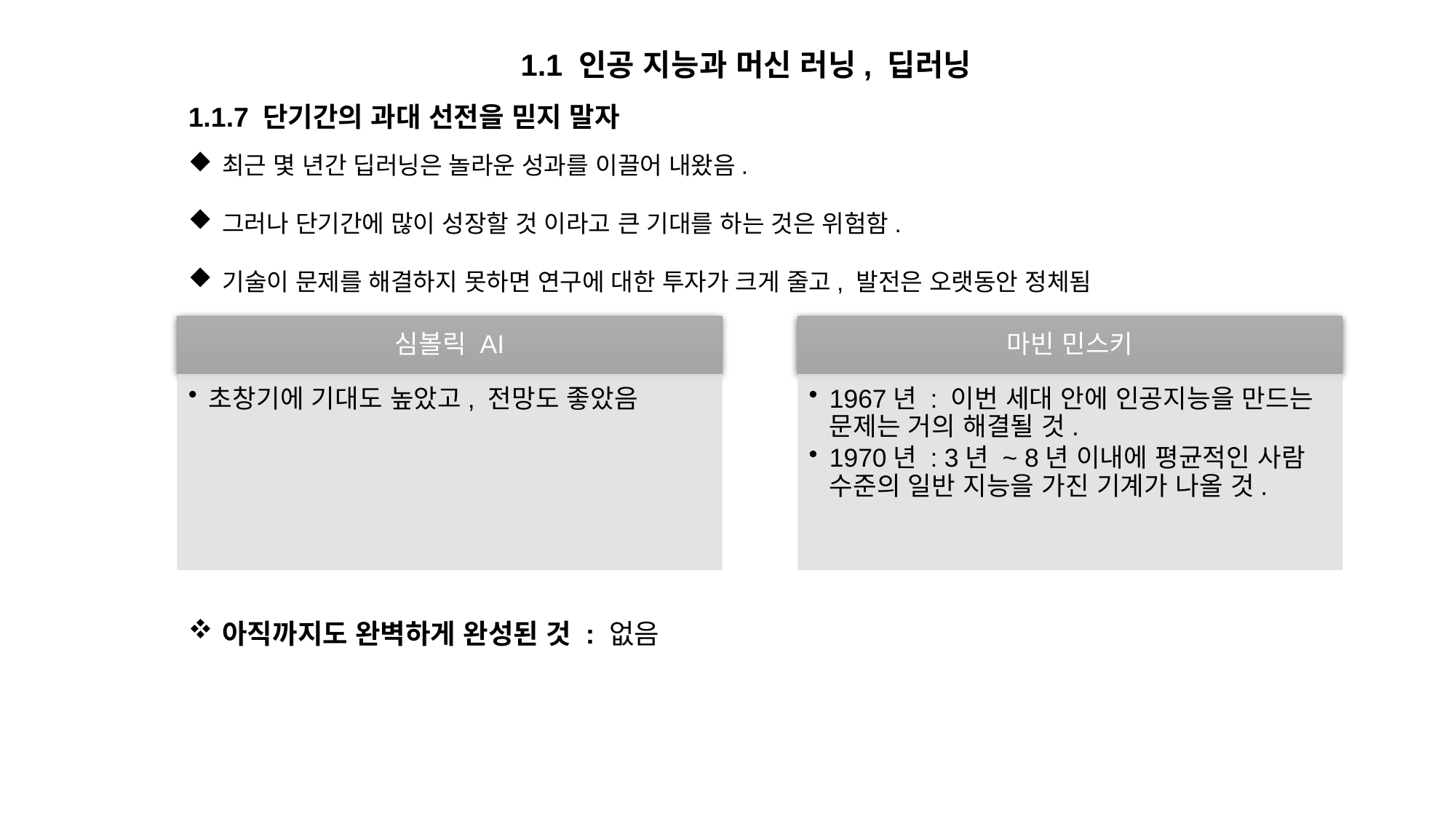

1.1 인공 지능과 머신 러닝, 딥러닝
1.1.7 단기간의 과대 선전을 믿지 말자
최근 몇 년간 딥러닝은 놀라운 성과를 이끌어 내왔음.

그러나 단기간에 많이 성장할 것 이라고 큰 기대를 하는 것은 위험함.

기술이 문제를 해결하지 못하면 연구에 대한 투자가 크게 줄고, 발전은 오랫동안 정체됨
심볼릭 AI
초창기에 기대도 높았고, 전망도 좋았음
마빈 민스키
1967년 : 이번 세대 안에 인공지능을 만드는 문제는 거의 해결될 것.
1970년 : 3년 ~ 8년 이내에 평균적인 사람 수준의 일반 지능을 가진 기계가 나올 것.
아직까지도 완벽하게 완성된 것 : 없음